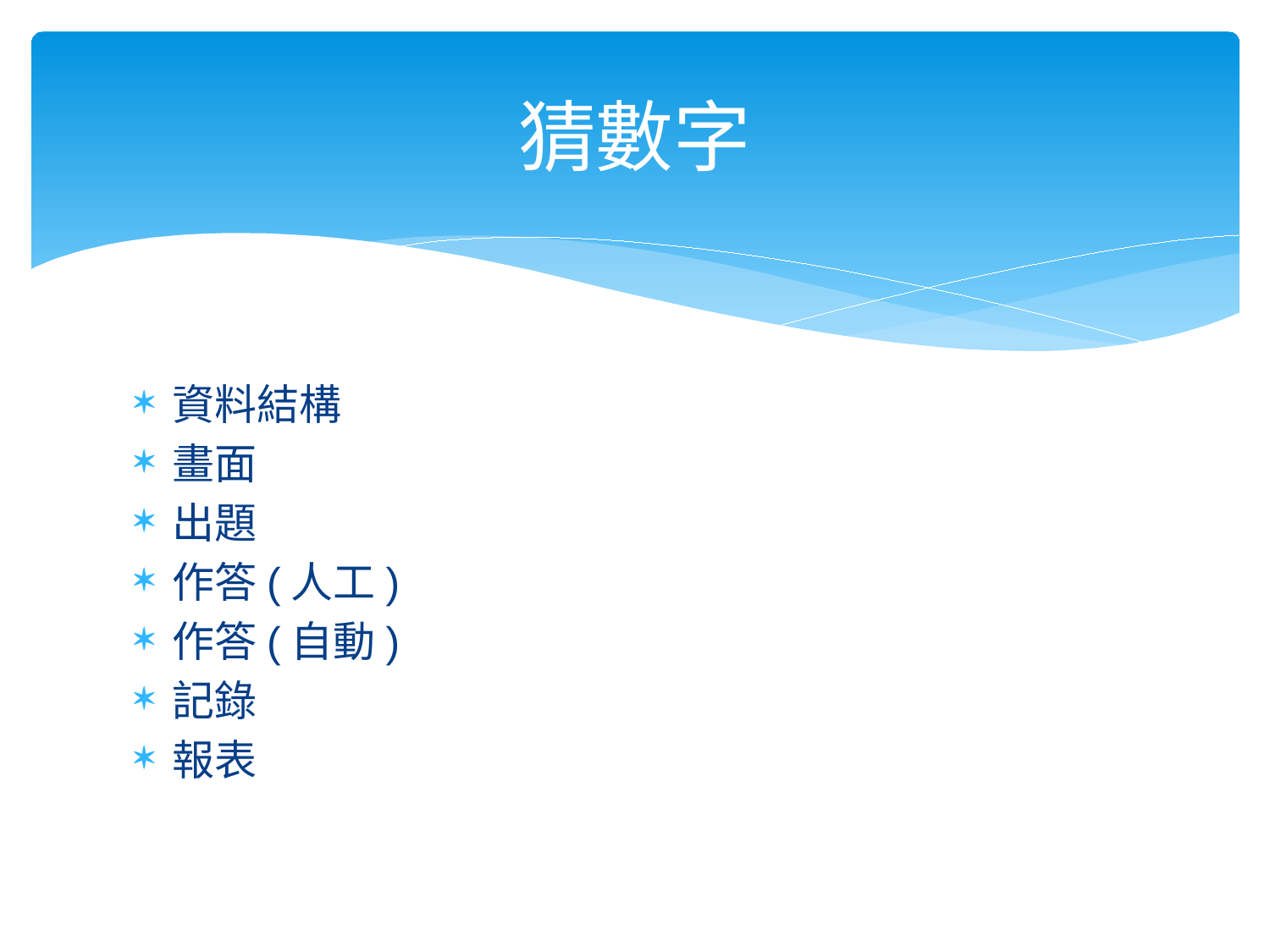

# 猜數字
資料結構
畫面
出題
作答(人工)
作答(自動)
記錄
報表